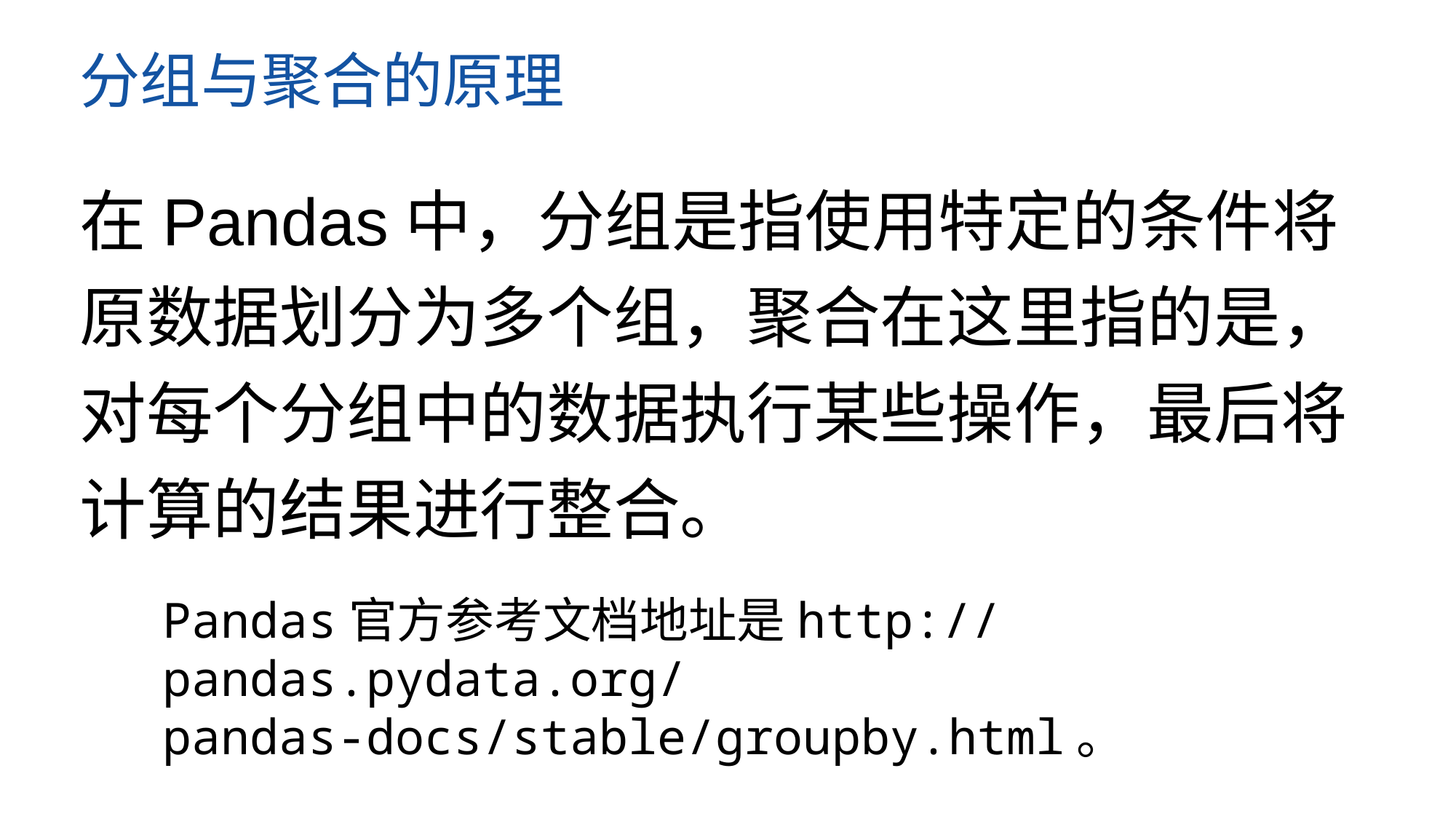

分组与聚合的原理
在Pandas中，分组是指使用特定的条件将原数据划分为多个组，聚合在这里指的是，对每个分组中的数据执行某些操作，最后将计算的结果进行整合。
Pandas官方参考文档地址是http://pandas.pydata.org/
pandas-docs/stable/groupby.html。